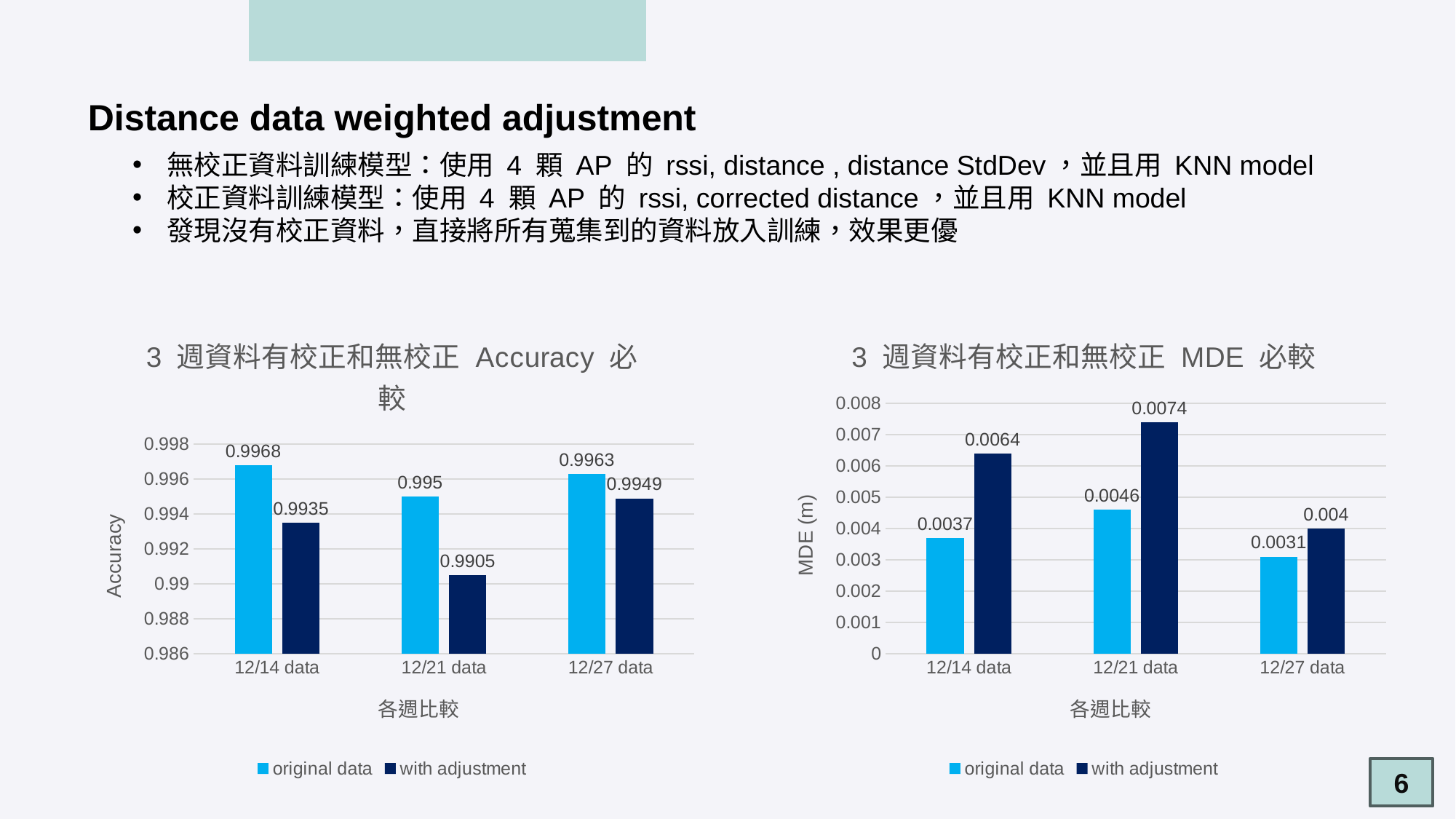

Distance data weighted adjustment
無校正資料訓練模型：使用 4 顆 AP 的 rssi, distance , distance StdDev，並且用 KNN model
校正資料訓練模型：使用 4 顆 AP 的 rssi, corrected distance，並且用 KNN model
發現沒有校正資料，直接將所有蒐集到的資料放入訓練，效果更優

### Chart: 3 週資料有校正和無校正 Accuracy 必較

| Category | original data | with adjustment |
|---|---|---|
| 12/14 data | 0.9968 | 0.9935 |
| 12/21 data | 0.995 | 0.9905 |
| 12/27 data | 0.9963 | 0.9949 |

### Chart: 3 週資料有校正和無校正 MDE 必較

| Category | original data | with adjustment |
|---|---|---|
| 12/14 data | 0.0037 | 0.0064 |
| 12/21 data | 0.0046 | 0.0074 |
| 12/27 data | 0.0031 | 0.004 |
6